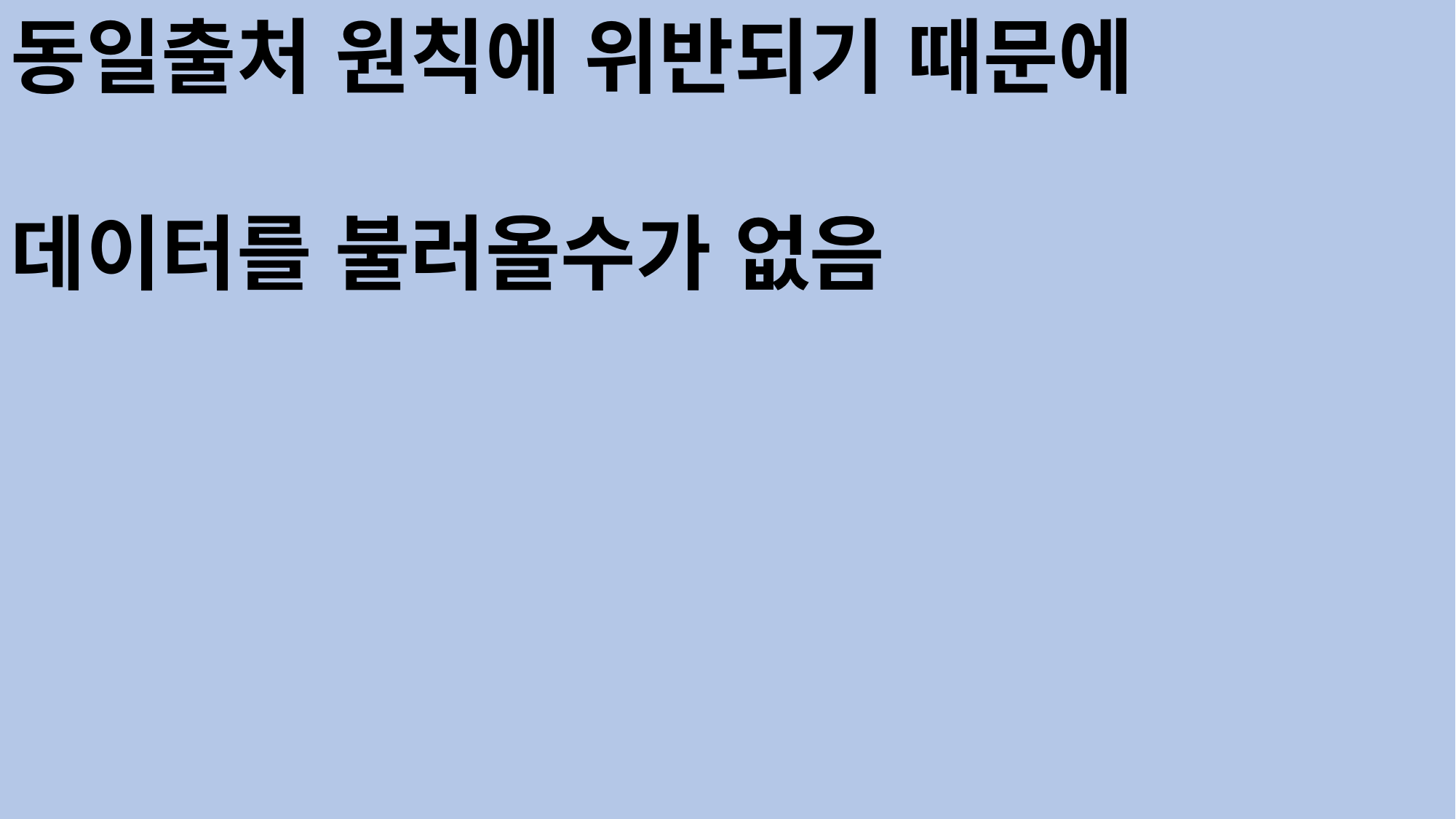

동일출처 원칙에 위반되기 때문에

데이터를 불러올수가 없음